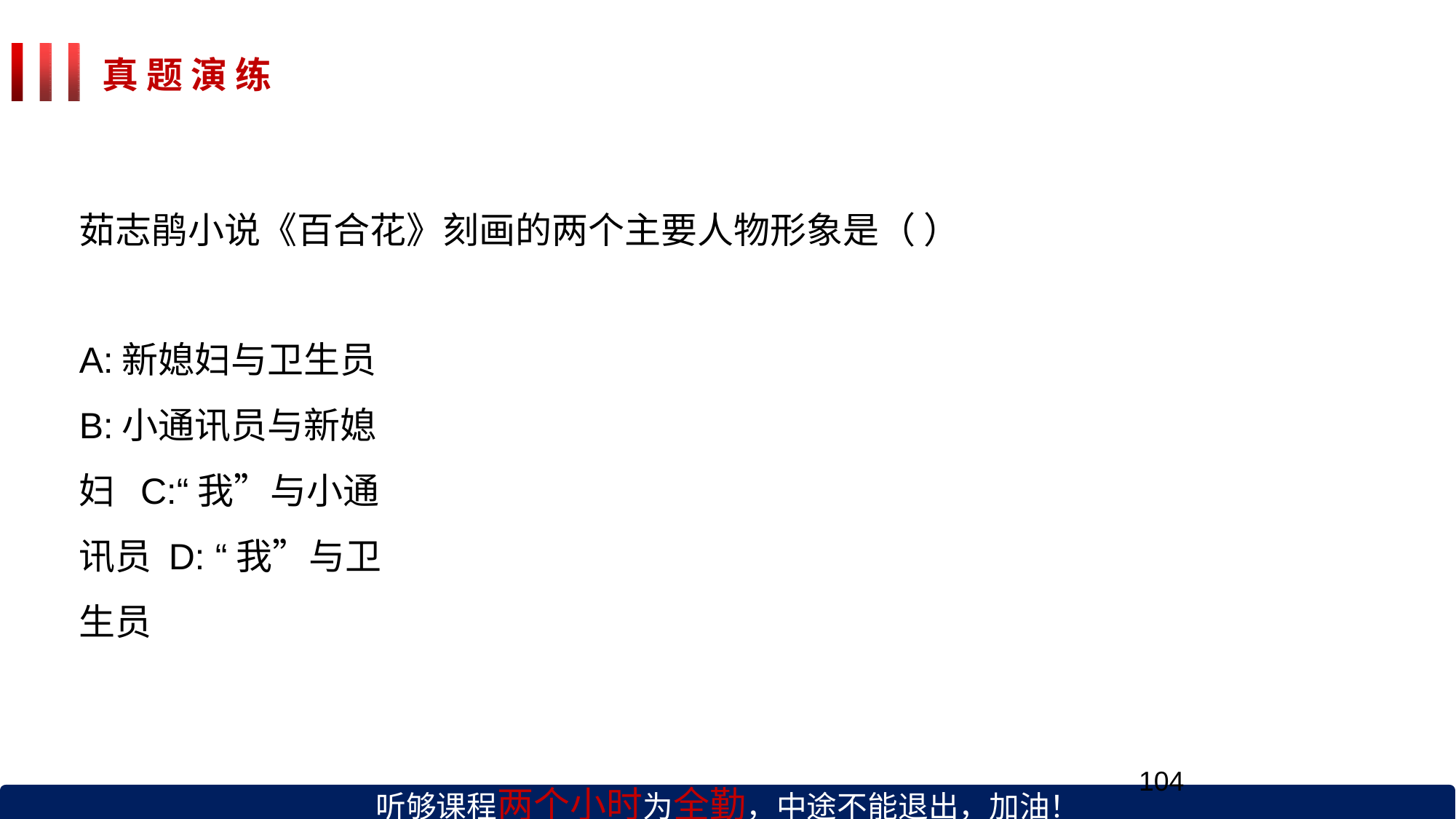

# 真 题 演 练
茹志鹃小说《百合花》刻画的两个主要人物形象是（ ）

A:新媳妇与卫生员 B:小通讯员与新媳妇  C:“我”与小通讯员 D: “我”与卫生员
104

听够课程两个小时为全勤，中途不能退出，加油！